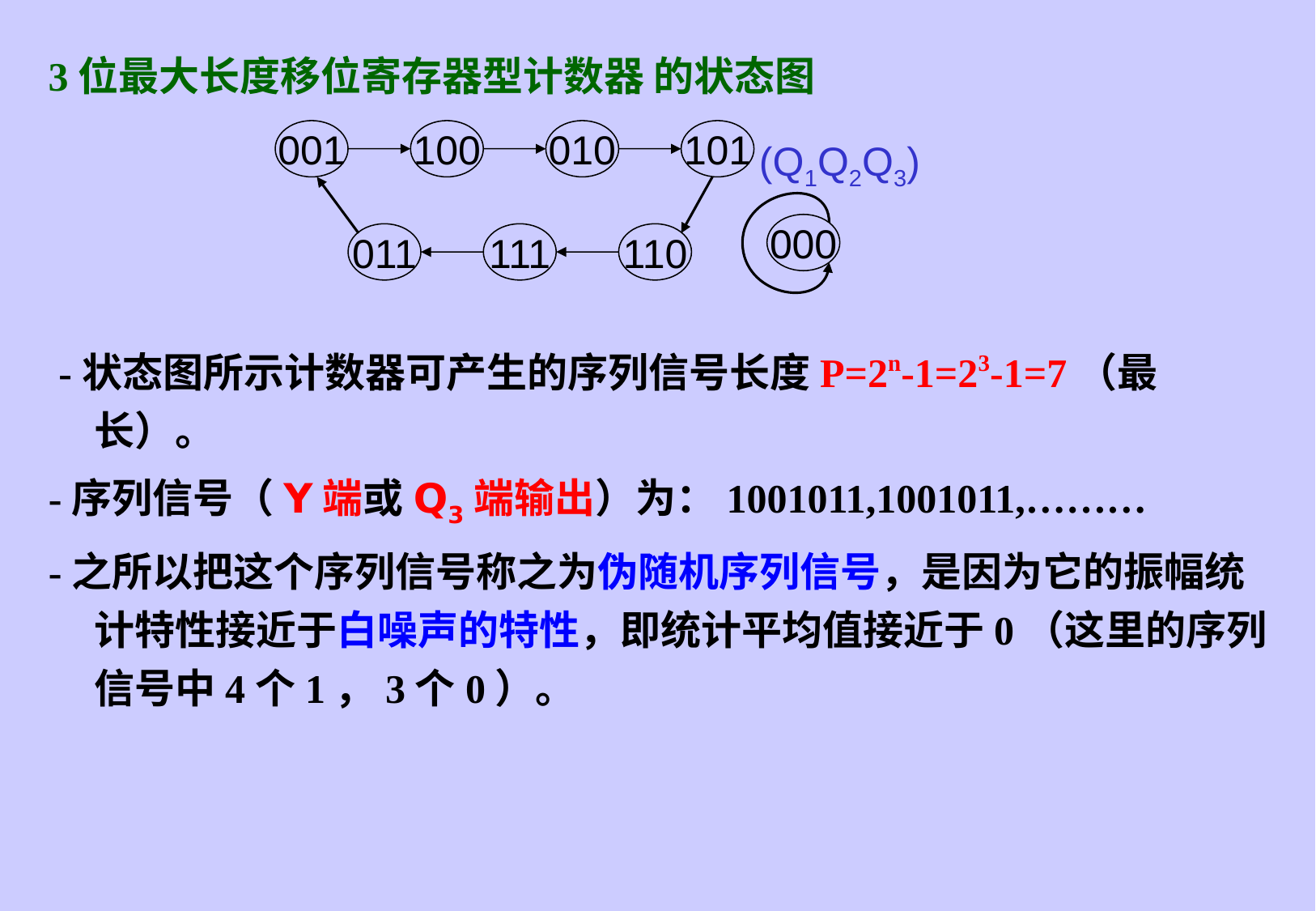

3位最大长度移位寄存器型计数器 的状态图
001
100
010
101
(Q1Q2Q3)

000
011
111
110

 -状态图所示计数器可产生的序列信号长度P=2n-1=23-1=7（最长）。
-序列信号（Y端或Q3端输出）为：1001011,1001011,………
-之所以把这个序列信号称之为伪随机序列信号，是因为它的振幅统计特性接近于白噪声的特性，即统计平均值接近于0（这里的序列信号中4个1，3个0）。